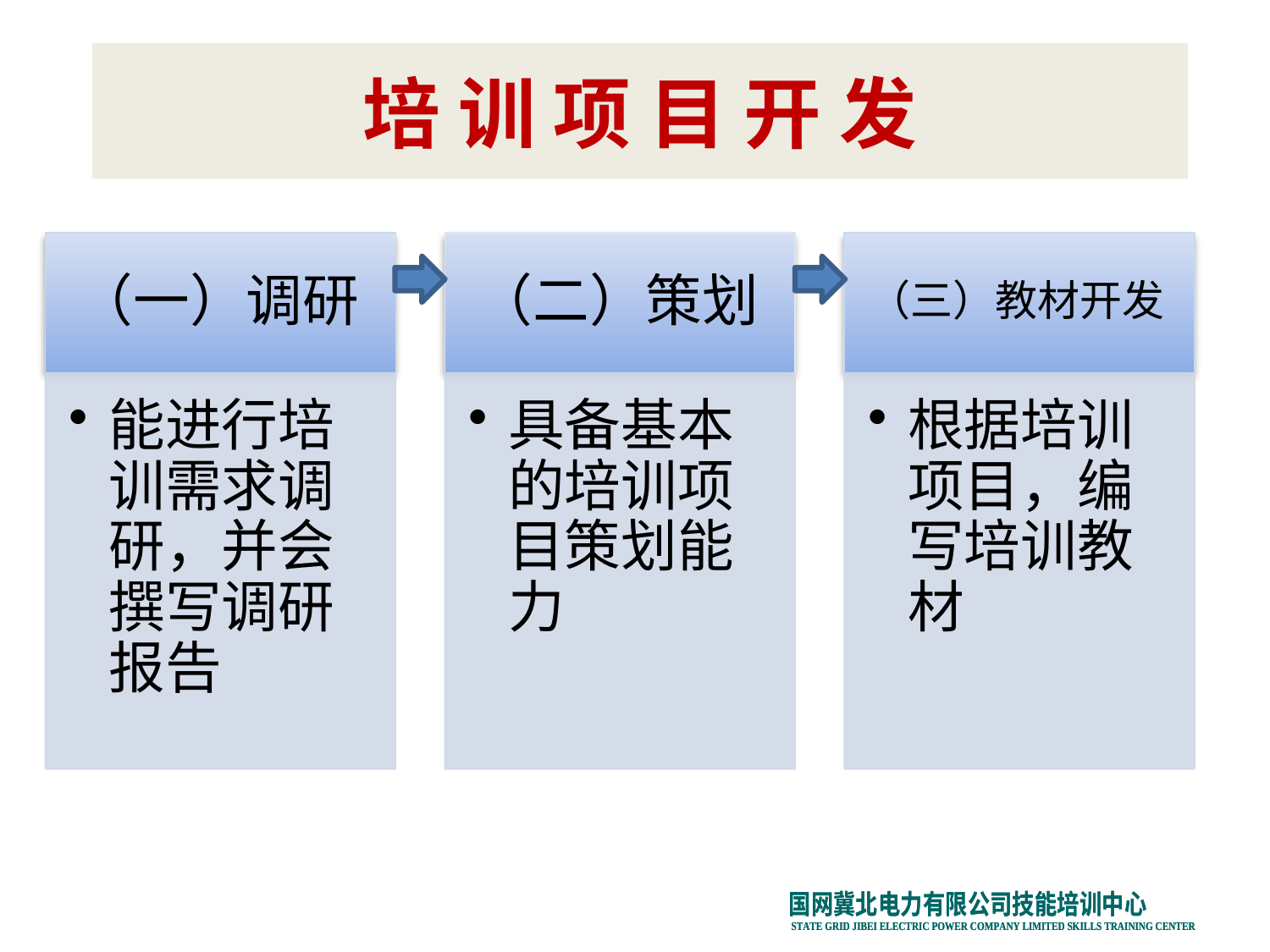

# 培 训 项 目 开 发
（一）调研
能进行培训需求调研，并会 撰写调研报告
（二）策划
具备基本的培训项目策划能力
（三）教材开发
根据培训项目，编写培训教材